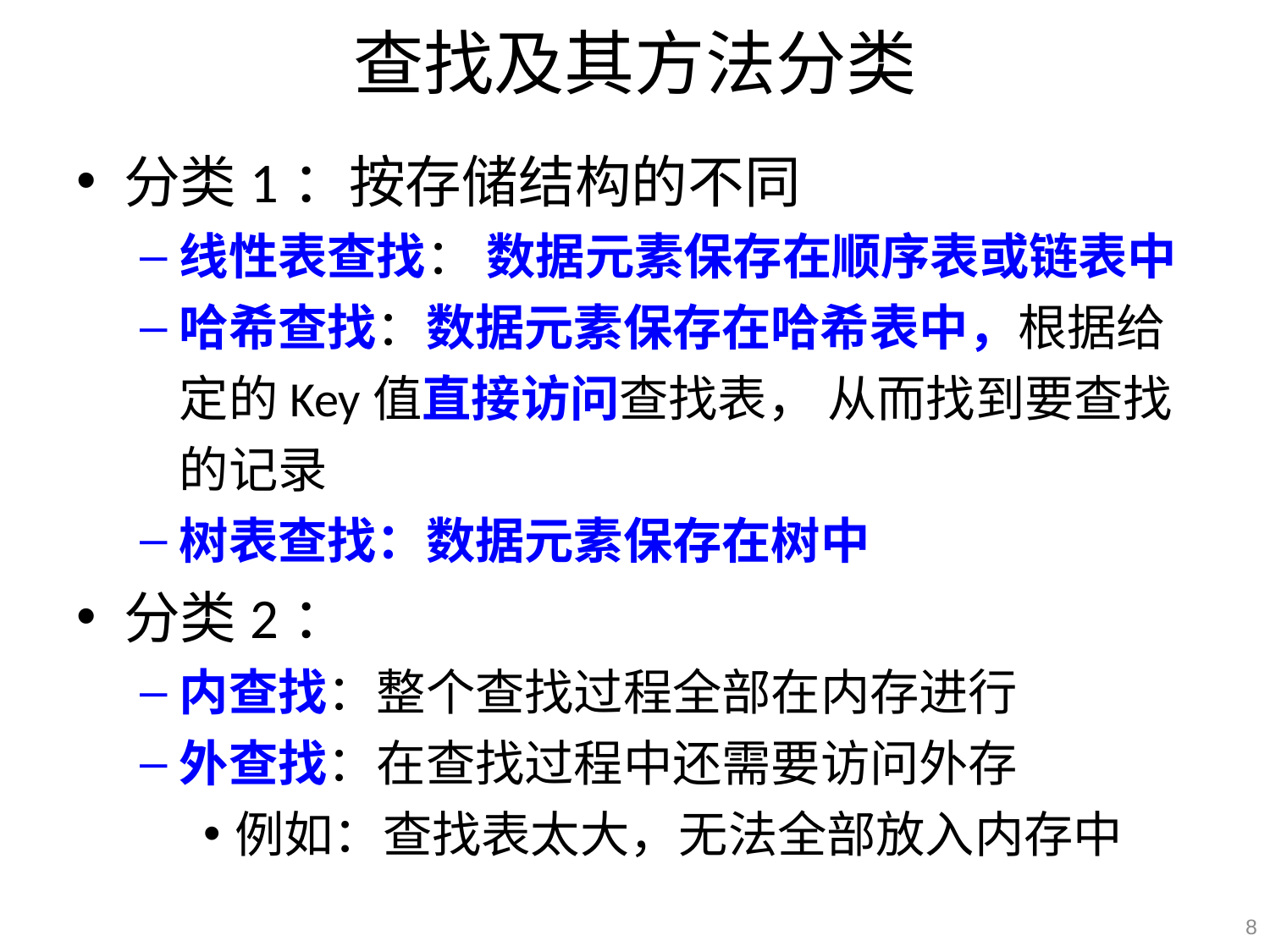

# 查找及其方法分类
分类1：按存储结构的不同
线性表查找： 数据元素保存在顺序表或链表中
哈希查找：数据元素保存在哈希表中，根据给定的Key值直接访问查找表， 从而找到要查找的记录
树表查找：数据元素保存在树中
分类2：
内查找：整个查找过程全部在内存进行
外查找：在查找过程中还需要访问外存
例如：查找表太大，无法全部放入内存中

8